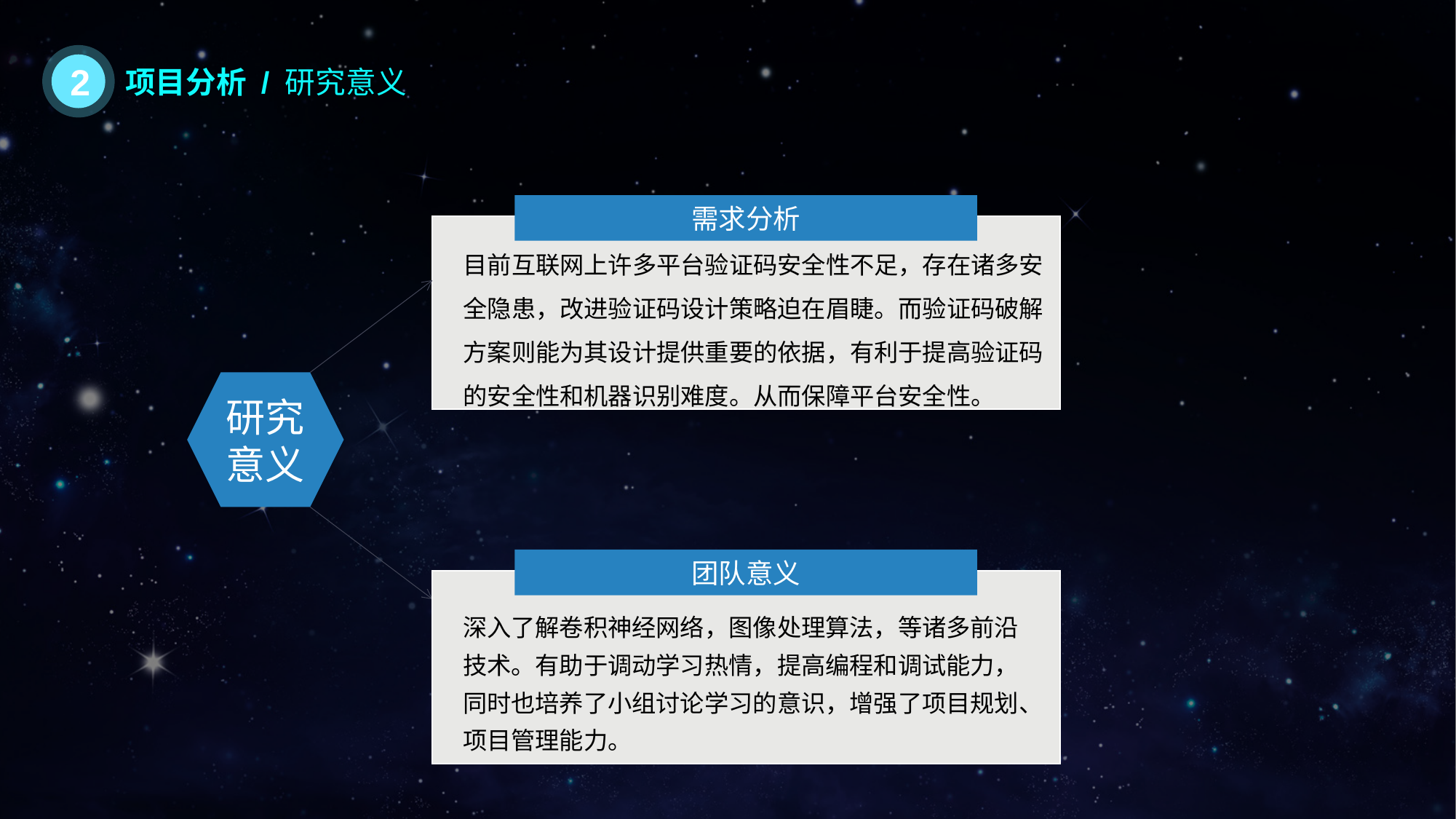

2
项目分析 / 研究意义
需求分析

目前互联网上许多平台验证码安全性不足，存在诸多安全隐患，改进验证码设计策略迫在眉睫。而验证码破解方案则能为其设计提供重要的依据，有利于提高验证码的安全性和机器识别难度。从而保障平台安全性。
研究意义
团队意义

深入了解卷积神经网络，图像处理算法，等诸多前沿技术。有助于调动学习热情，提高编程和调试能力，同时也培养了小组讨论学习的意识，增强了项目规划、项目管理能力。